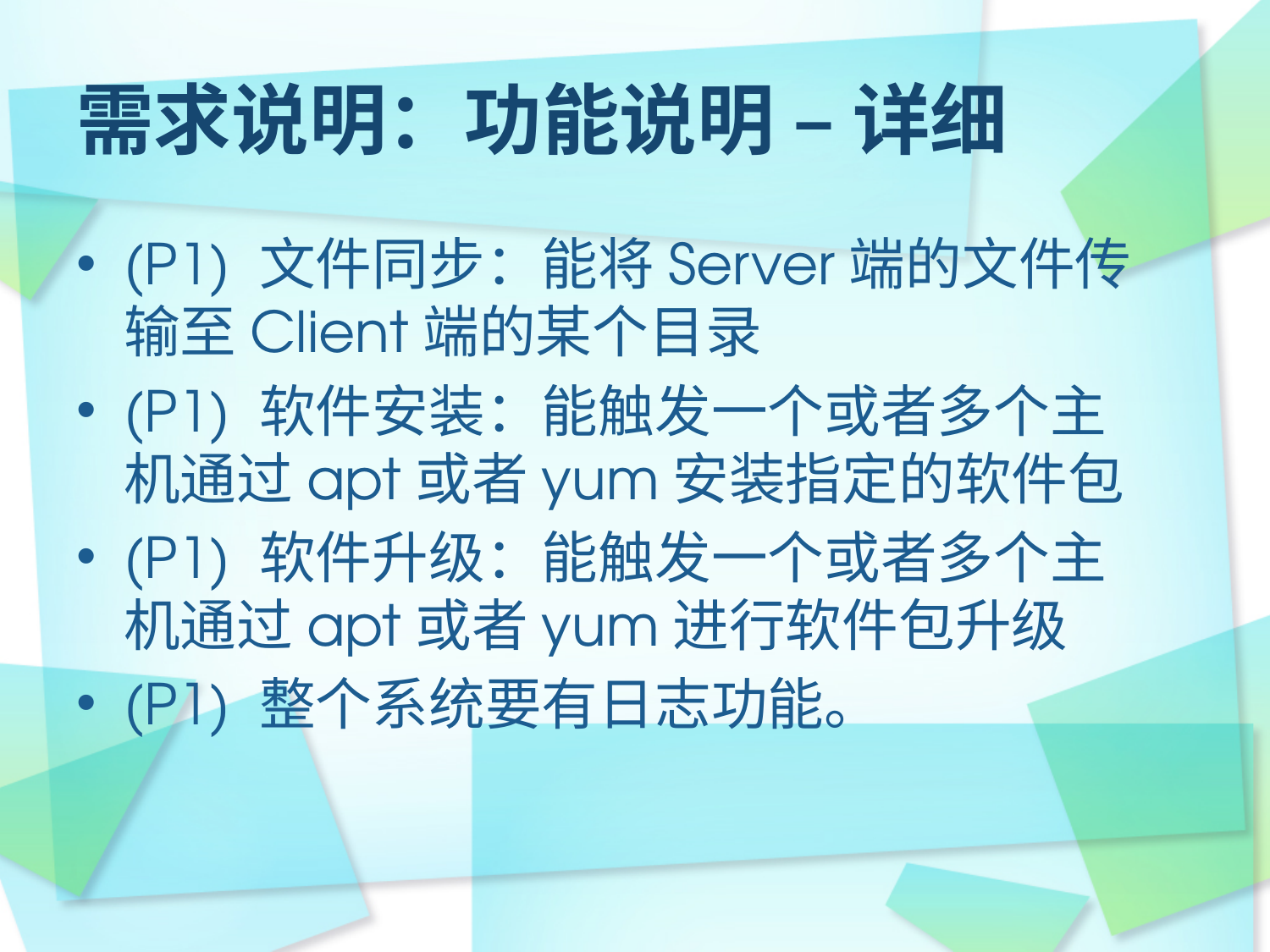

需求说明：功能说明 – 详细
(P1) 文件同步：能将Server端的文件传输至Client端的某个目录
(P1) 软件安装：能触发一个或者多个主机通过apt或者yum安装指定的软件包
(P1) 软件升级：能触发一个或者多个主机通过apt或者yum进行软件包升级
(P1) 整个系统要有日志功能。